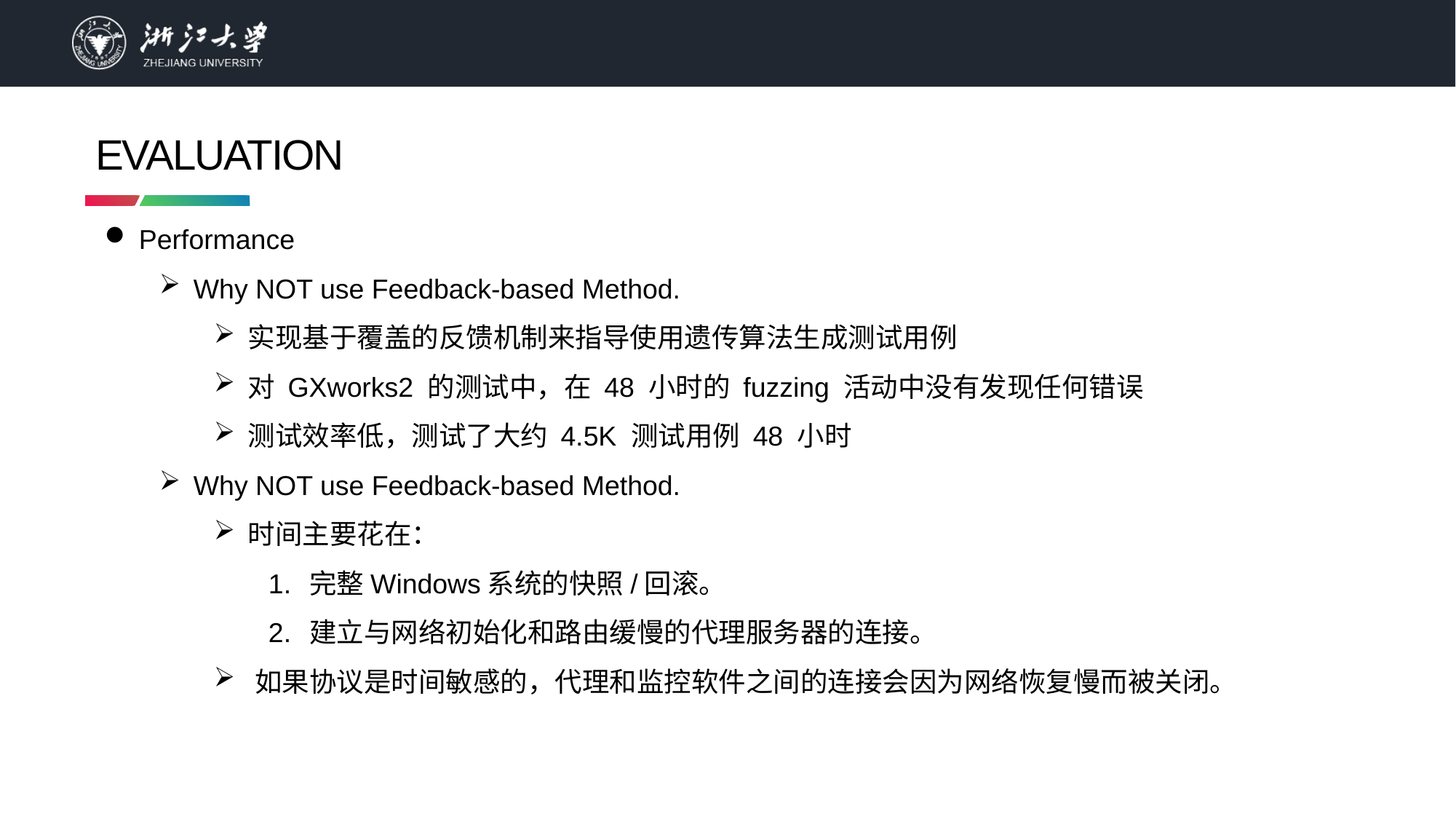

# EVALUATION
Performance
Why NOT use Feedback-based Method.
实现基于覆盖的反馈机制来指导使用遗传算法生成测试用例
对 GXworks2 的测试中，在 48 小时的 fuzzing 活动中没有发现任何错误
测试效率低，测试了大约 4.5K 测试用例 48 小时
Why NOT use Feedback-based Method.
时间主要花在：
完整Windows系统的快照/回滚。
建立与网络初始化和路由缓慢的代理服务器的连接。
如果协议是时间敏感的，代理和监控软件之间的连接会因为网络恢复慢而被关闭。

38